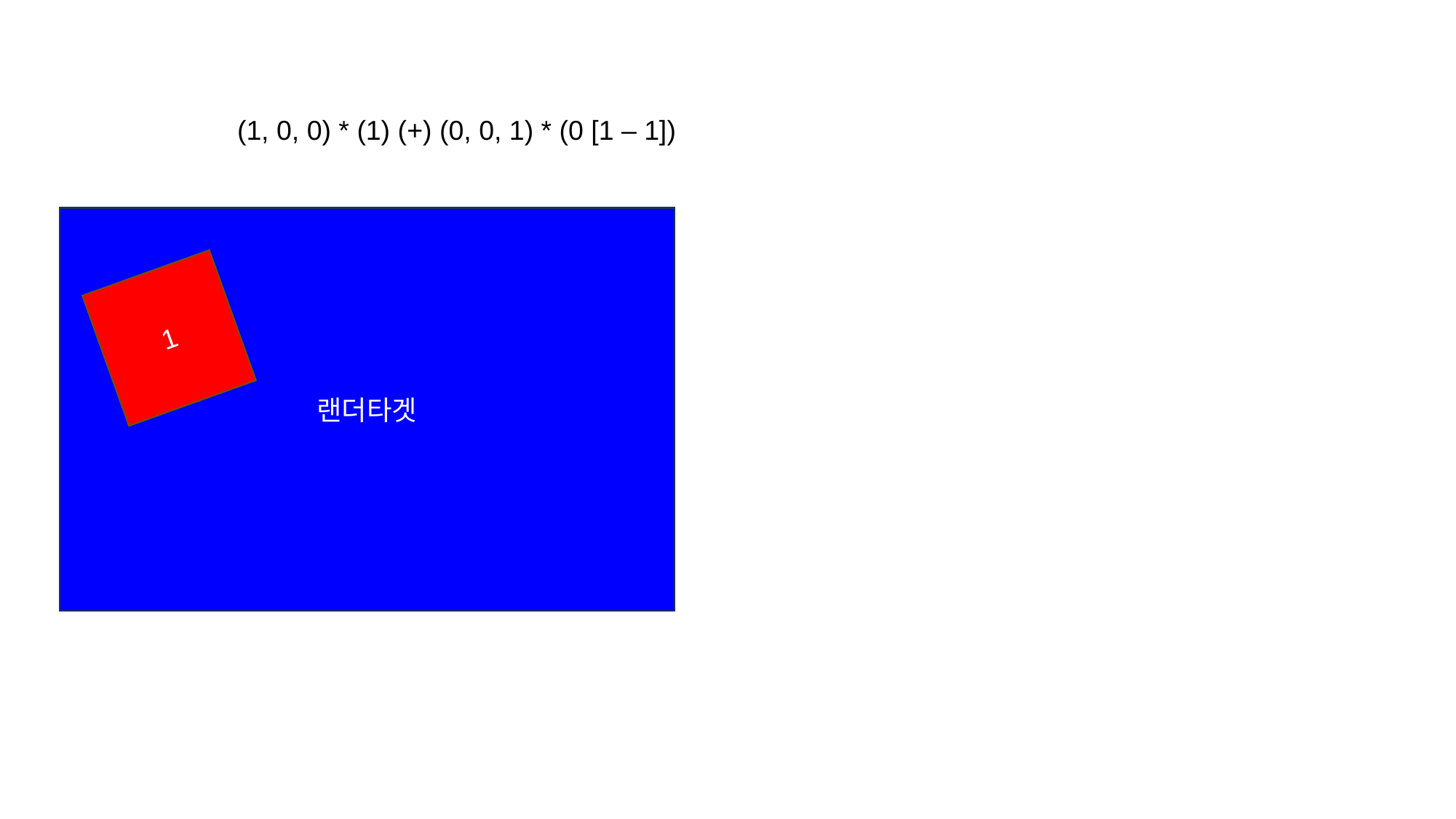

(1, 0, 0) * (1) (+) (0, 0, 1) * (0 [1 – 1])
랜더타겟
1